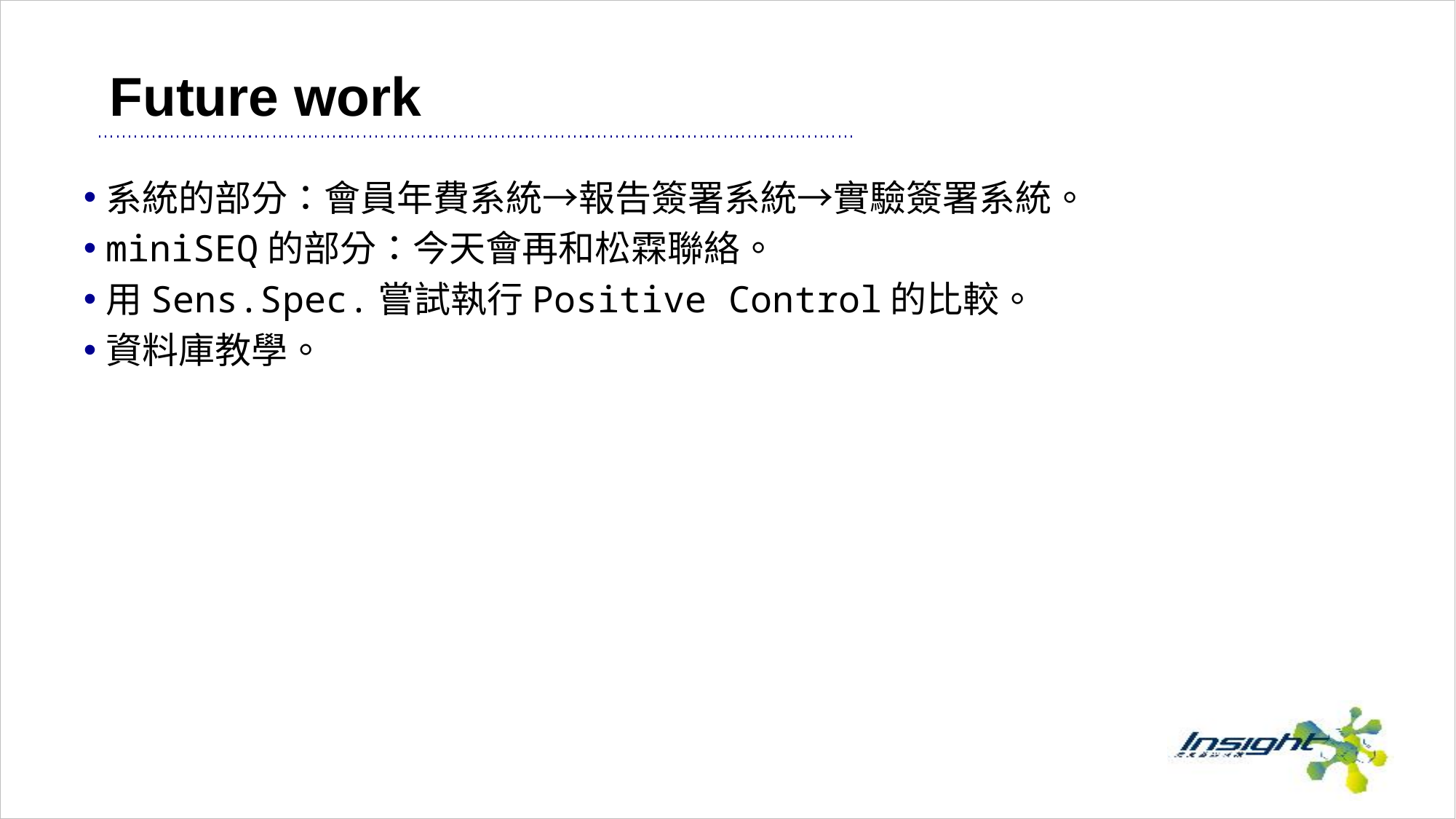

# Future work
系統的部分：會員年費系統→報告簽署系統→實驗簽署系統。
miniSEQ的部分：今天會再和松霖聯絡。
用Sens.Spec.嘗試執行Positive Control的比較。
資料庫教學。